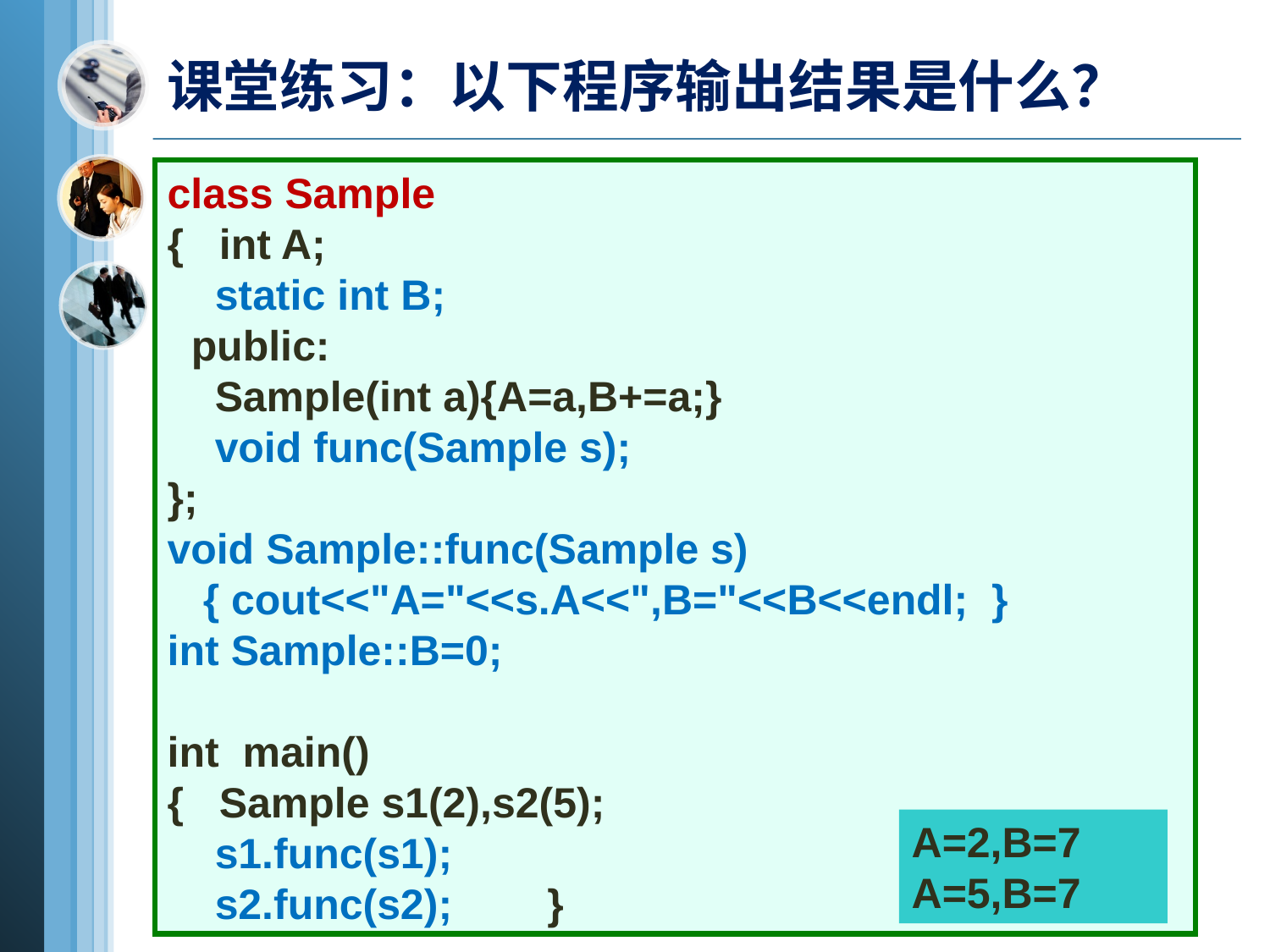

# 课堂练习：以下程序输出结果是什么？
class Sample
{   int A;
    static int B;
  public:
    Sample(int a){A=a,B+=a;}
    void func(Sample s);
};
void Sample::func(Sample s)
   { cout<<"A="<<s.A<<",B="<<B<<endl;  }
int Sample::B=0;

int  main()
{   Sample s1(2),s2(5);
    s1.func(s1);
    s2.func(s2);        }
A=2,B=7
A=5,B=7